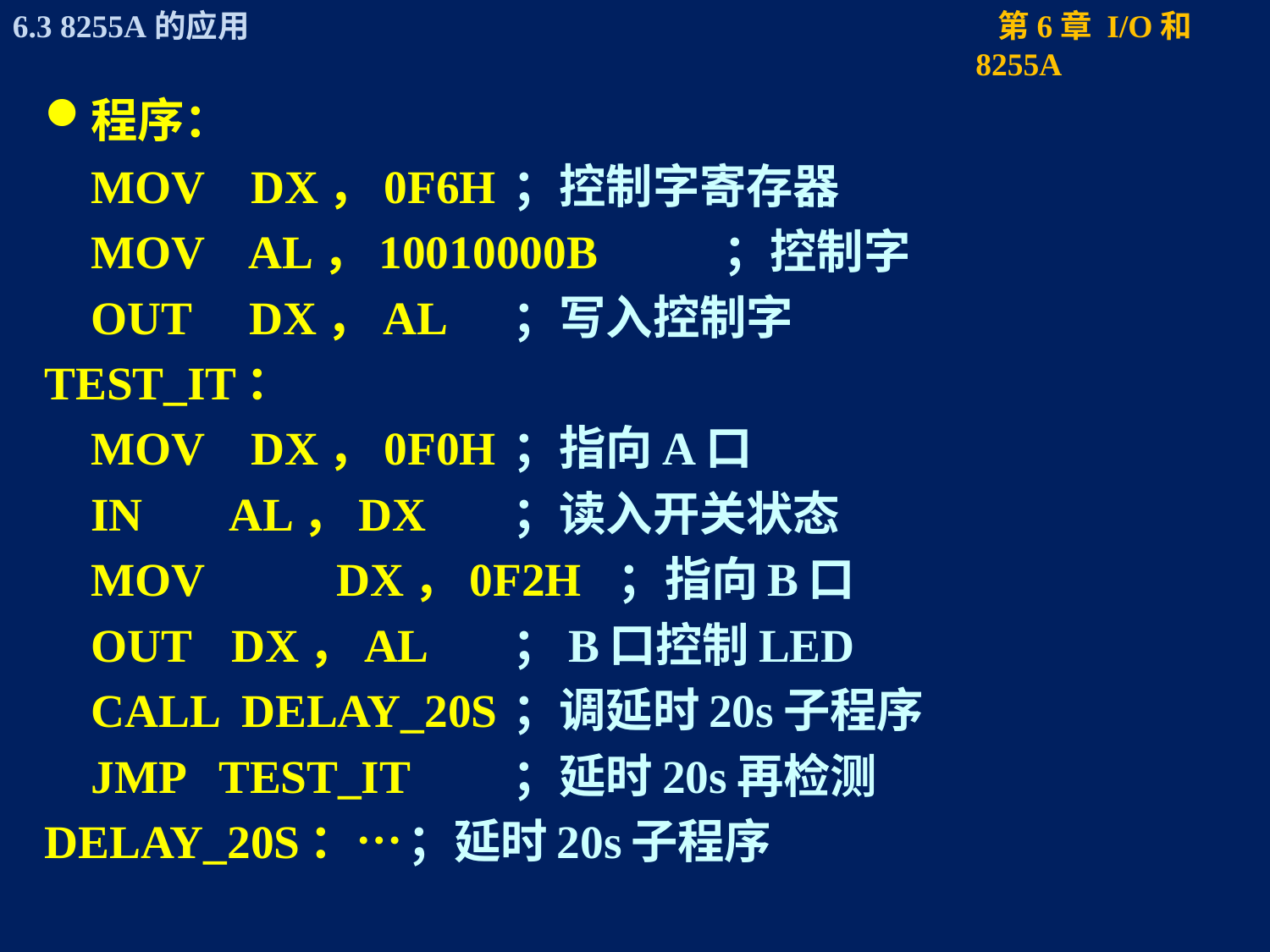

程序：
		MOV    DX，0F6H		；控制字寄存器
		MOV    AL，10010000B  	；控制字
		OUT     DX，AL			；写入控制字
TEST_IT：
		MOV    DX，0F0H		；指向A口
		IN	   AL，DX			；读入开关状态
		MOV	   DX，0F2H		；指向B口
		OUT	   DX，AL			；B口控制LED
		CALL  DELAY_20S		；调延时20s子程序
		JMP	  TEST_IT			；延时20s再检测
DELAY_20S：…				；延时20s子程序